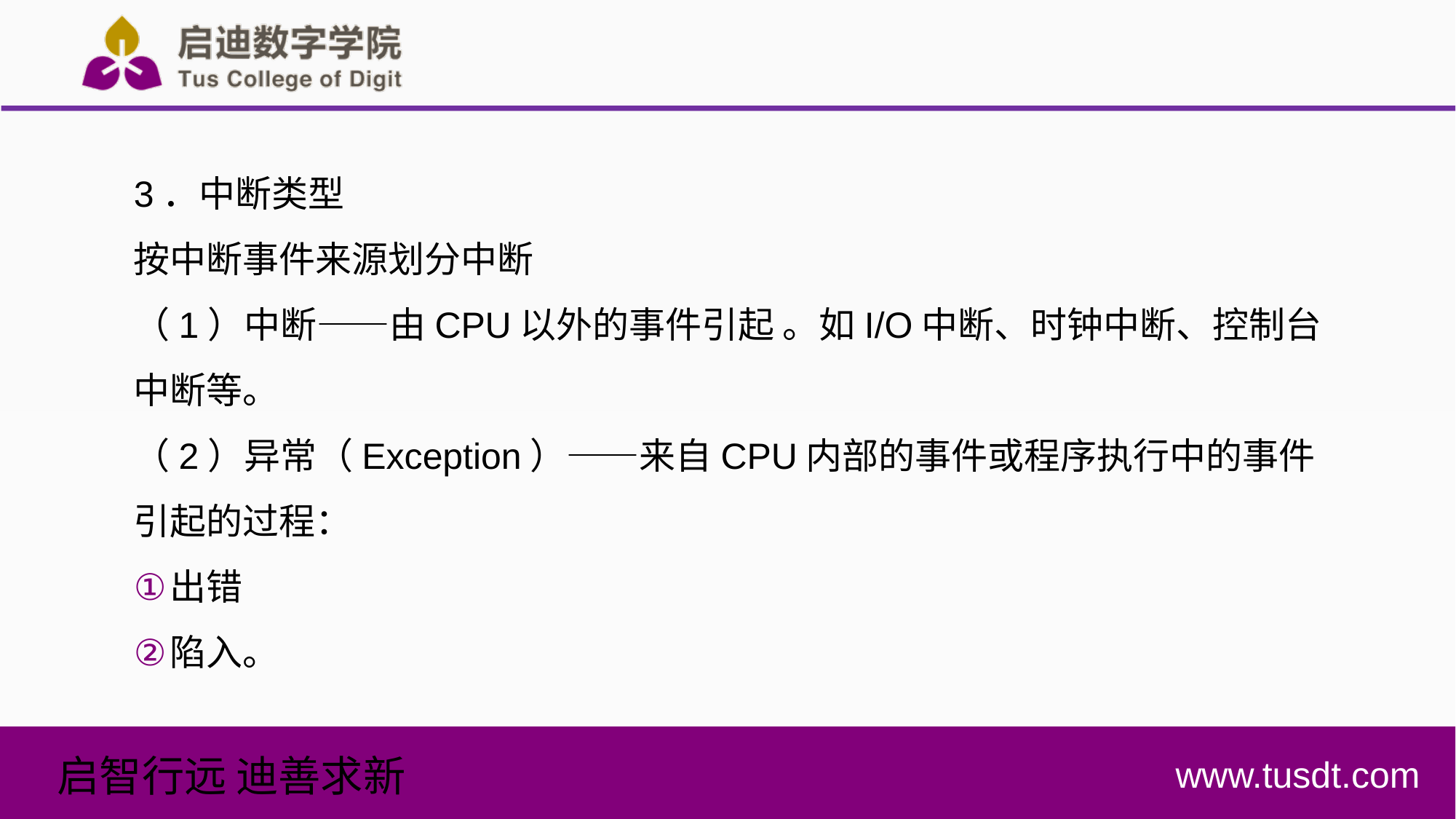

3．中断类型
按中断事件来源划分中断
（1）中断——由CPU以外的事件引起 。如I/O中断、时钟中断、控制台中断等。
（2）异常（Exception）——来自CPU内部的事件或程序执行中的事件引起的过程：
出错
陷入。